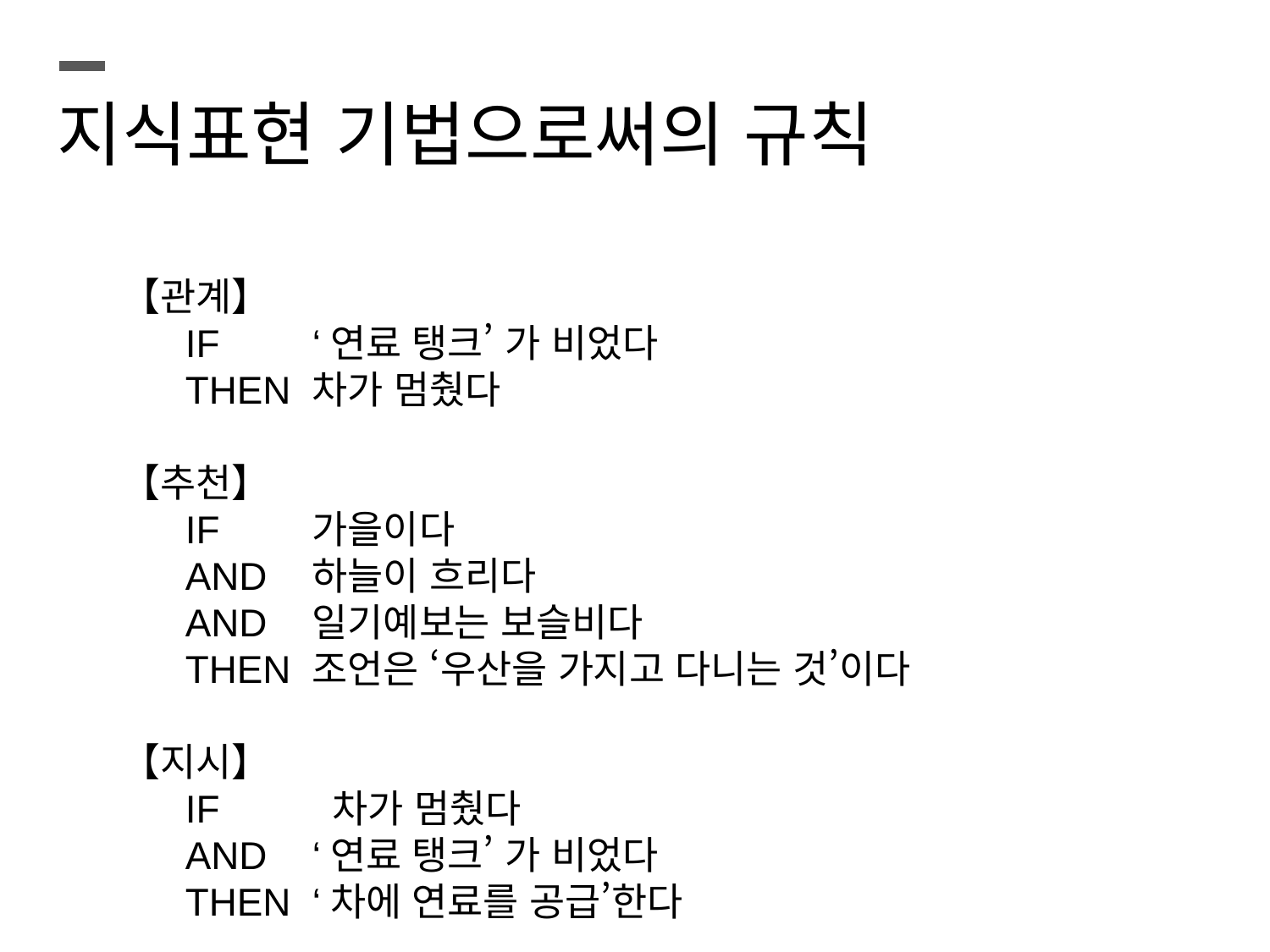

지식표현 기법으로써의 규칙
【관계】
IF	‘연료 탱크’ 가 비었다
THEN 	차가 멈췄다

【추천】
IF 	가을이다
AND 	하늘이 흐리다
AND 	일기예보는 보슬비다
THEN 	조언은 ‘우산을 가지고 다니는 것’이다

【지시】
IF	 차가 멈췄다
AND 	‘연료 탱크’ 가 비었다
THEN 	‘차에 연료를 공급’한다